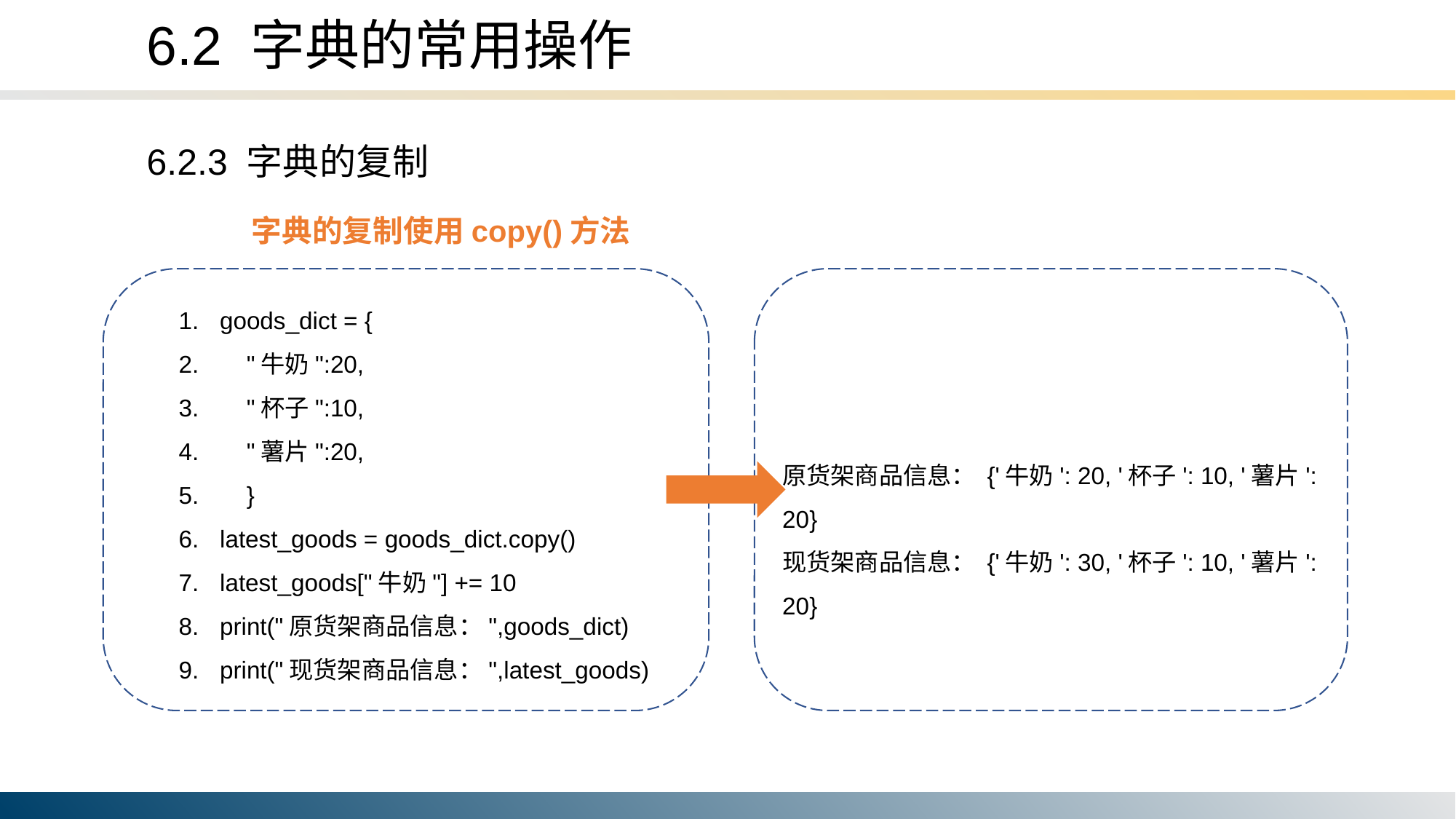

6.2 字典的常用操作
6.2.3 字典的复制
字典的复制使用copy()方法

goods_dict = {
    "牛奶":20,
    "杯子":10,
    "薯片":20,
    }
latest_goods = goods_dict.copy()
latest_goods["牛奶"] += 10
print("原货架商品信息：",goods_dict)
print("现货架商品信息：",latest_goods)
原货架商品信息： {'牛奶': 20, '杯子': 10, '薯片': 20}
现货架商品信息： {'牛奶': 30, '杯子': 10, '薯片': 20}